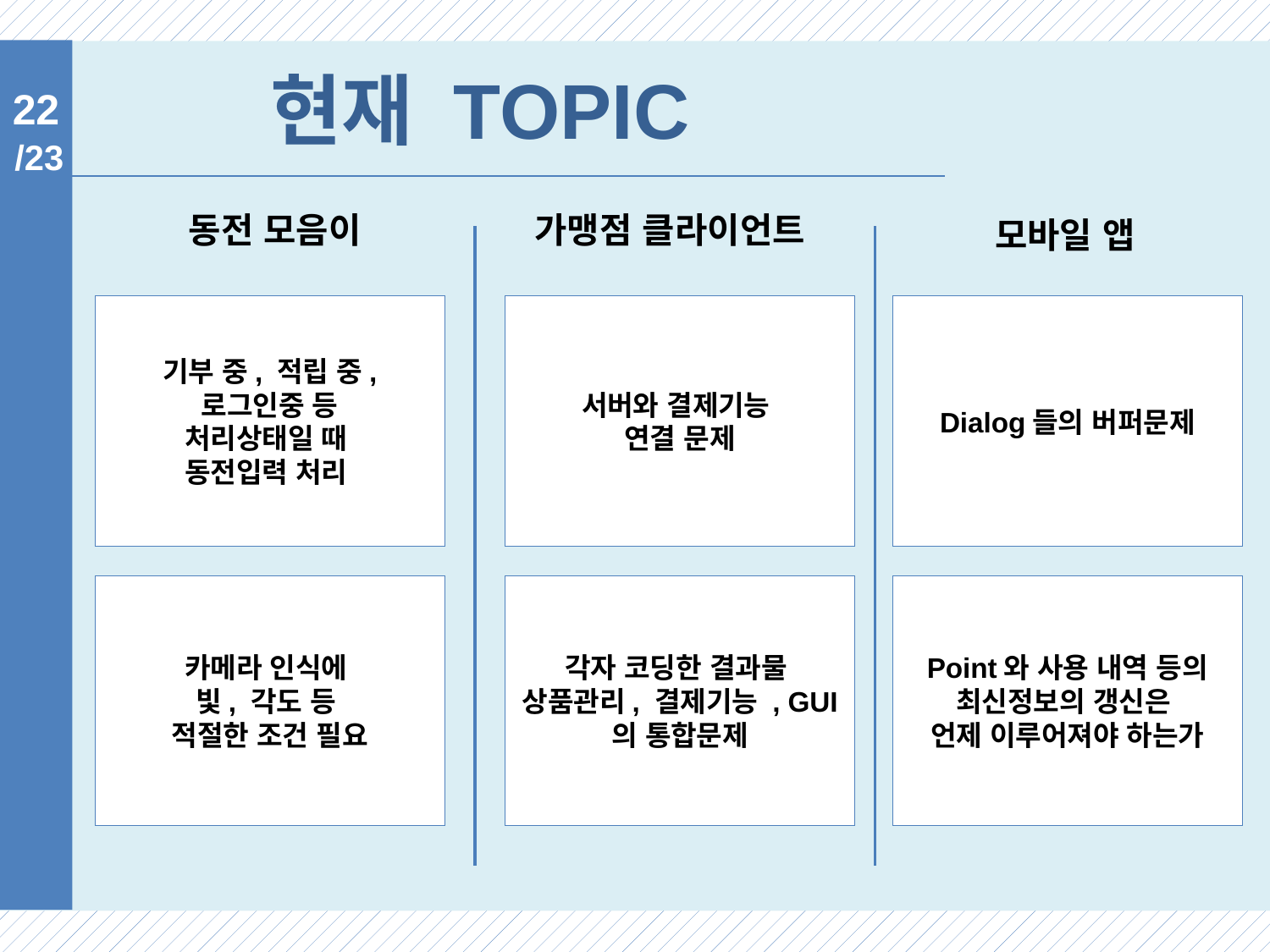

# 현재 TOPIC
22
동전 모음이
가맹점 클라이언트
모바일 앱
기부 중, 적립 중, 로그인중 등
처리상태일 때
동전입력 처리
서버와 결제기능
연결 문제
Dialog들의 버퍼문제
카메라 인식에
빛, 각도 등
적절한 조건 필요
각자 코딩한 결과물
상품관리, 결제기능 , GUI 의 통합문제
Point와 사용 내역 등의 최신정보의 갱신은
언제 이루어져야 하는가